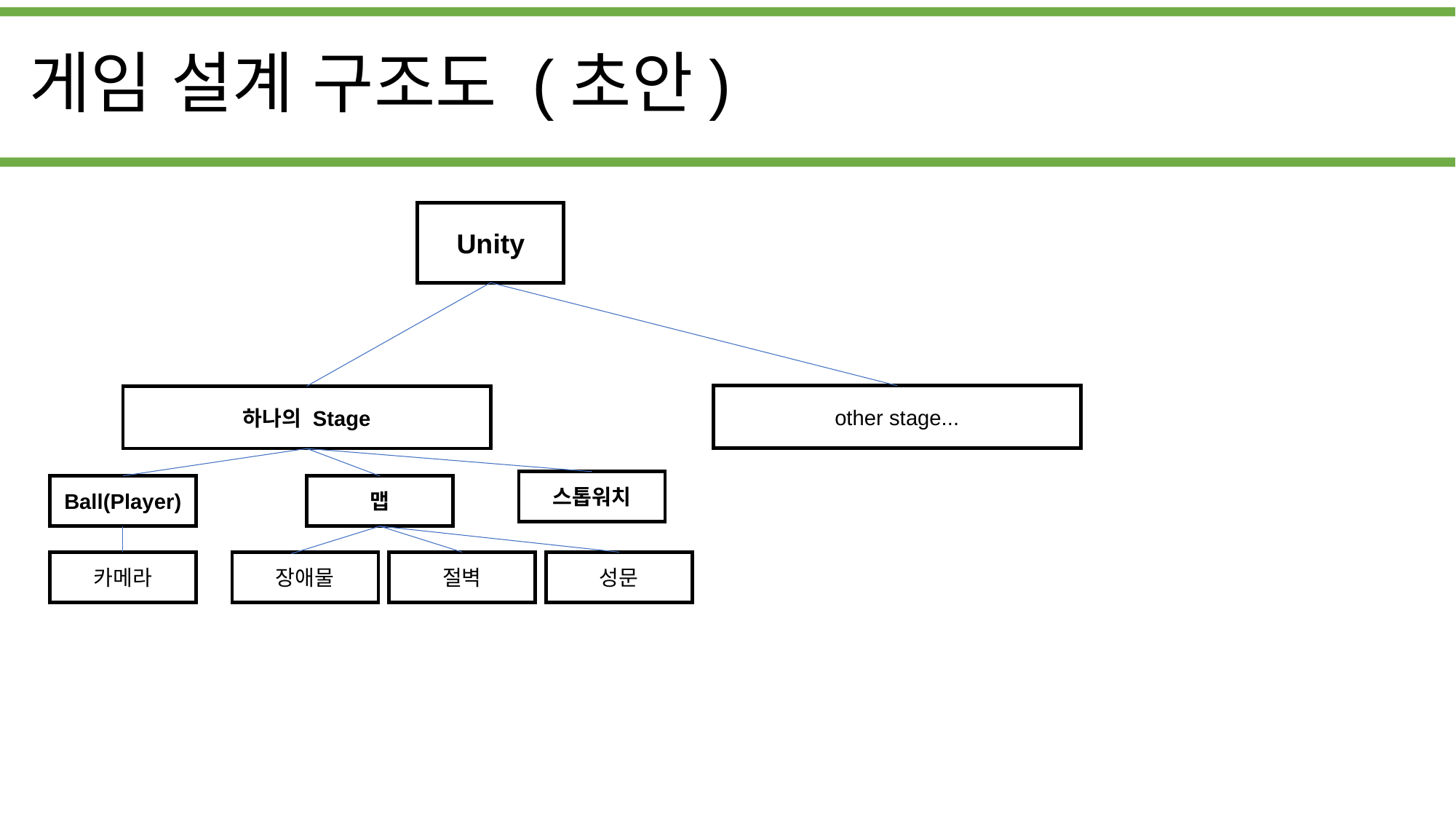

# 게임 설계 구조도 (초안)
Unity
other stage...
하나의 Stage
스톱워치
Ball(Player)
맵
카메라
장애물
절벽
성문